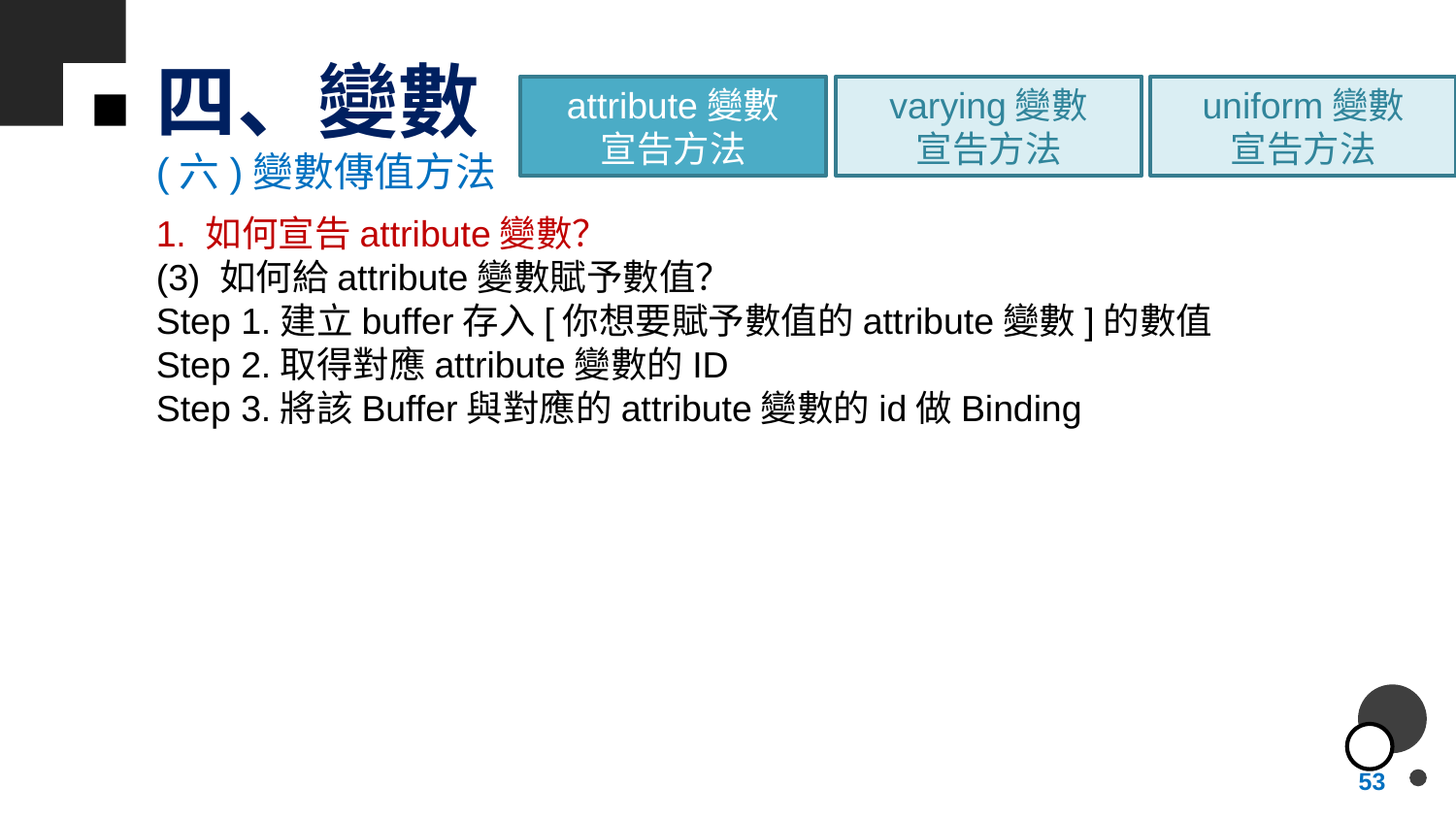

# 四、變數
varying變數
宣告方法
attribute變數
宣告方法
uniform變數
宣告方法
(六)變數傳值方法
1. 如何宣告attribute變數？
(3) 如何給attribute變數賦予數值？
Step 1.建立buffer存入[你想要賦予數值的attribute變數]的數值
Step 2.取得對應attribute變數的ID
Step 3.將該Buffer與對應的attribute變數的id做Binding

53